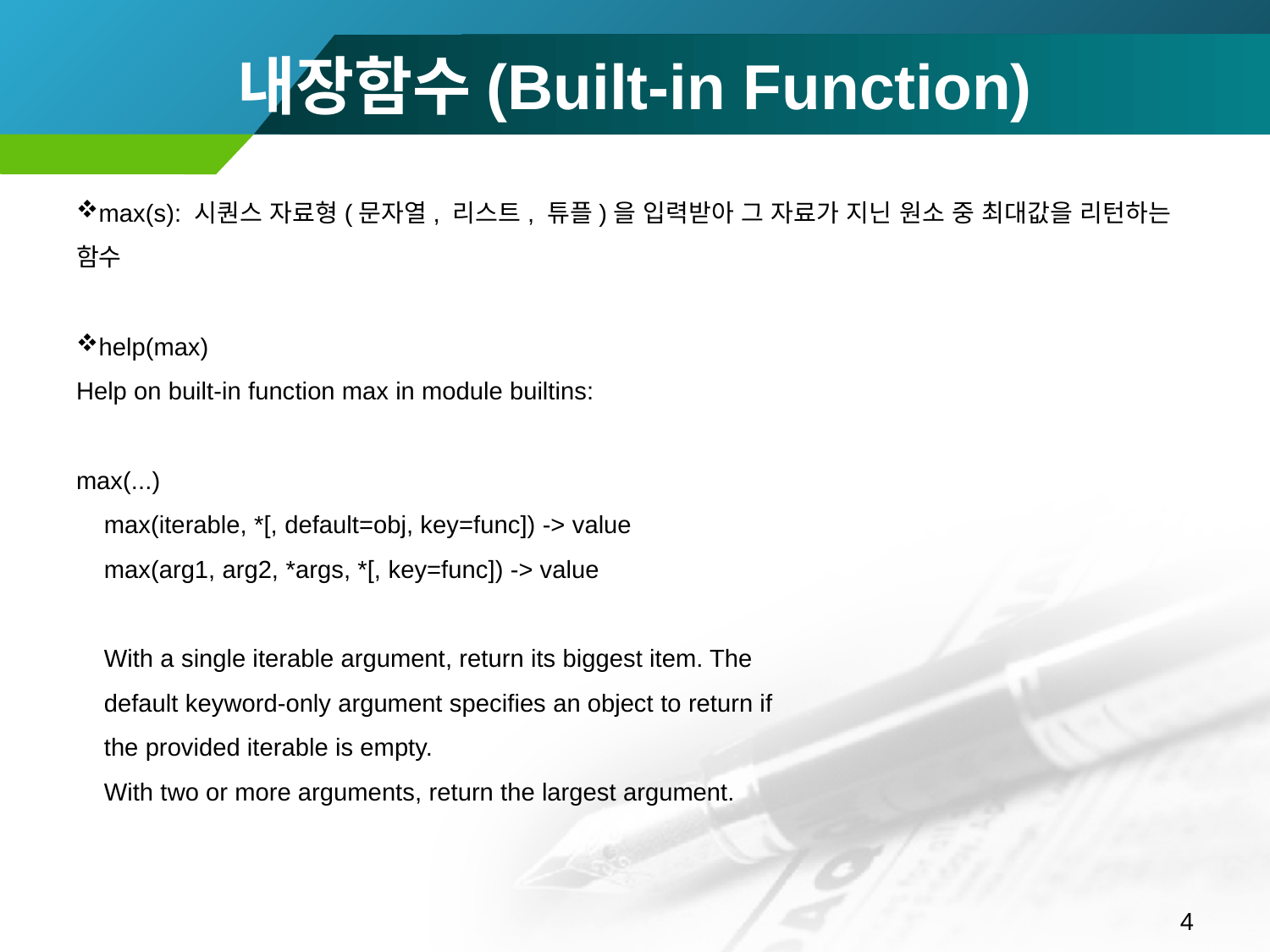

# 내장함수(Built-in Function)
max(s): 시퀀스 자료형(문자열, 리스트, 튜플)을 입력받아 그 자료가 지닌 원소 중 최대값을 리턴하는 함수

help(max)
Help on built-in function max in module builtins:

max(...)
    max(iterable, *[, default=obj, key=func]) -> value
    max(arg1, arg2, *args, *[, key=func]) -> value

    With a single iterable argument, return its biggest item. The
    default keyword-only argument specifies an object to return if
    the provided iterable is empty.
    With two or more arguments, return the largest argument.
4